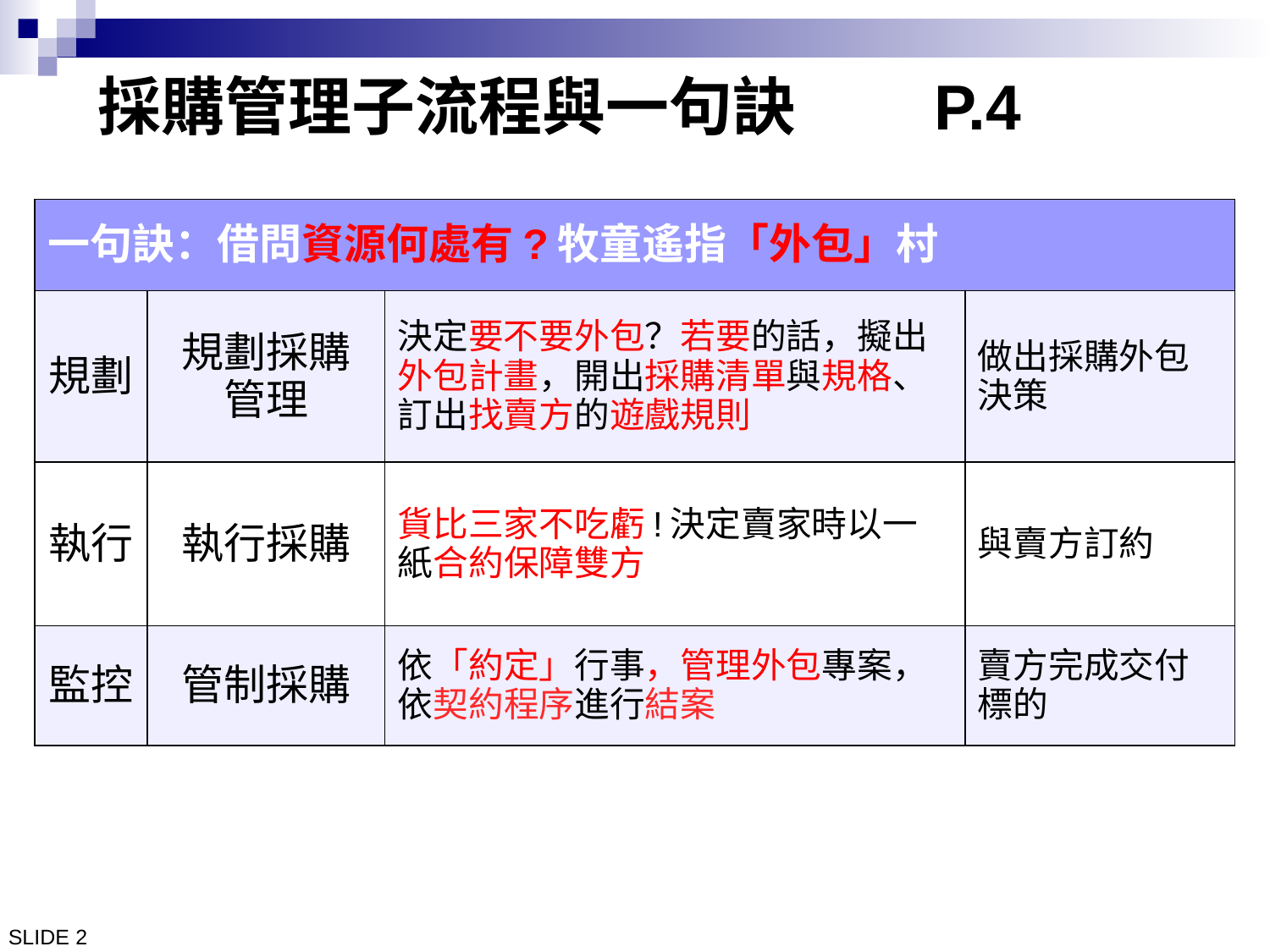

# 採購管理子流程與一句訣       P.4
| 一句訣：借問資源何處有?牧童遙指「外包」村 |  |  |  |
| --- | --- | --- | --- |
| 規劃 | 規劃採購 管理 | 決定要不要外包？若要的話，擬出外包計畫，開出採購清單與規格、訂出找賣方的遊戲規則 | 做出採購外包決策 |
| 執行 | 執行採購 | 貨比三家不吃虧!決定賣家時以一紙合約保障雙方 | 與賣方訂約 |
| 監控 | 管制採購 | 依「約定」行事，管理外包專案，依契約程序進行結案 | 賣方完成交付標的 |
SLIDE 2